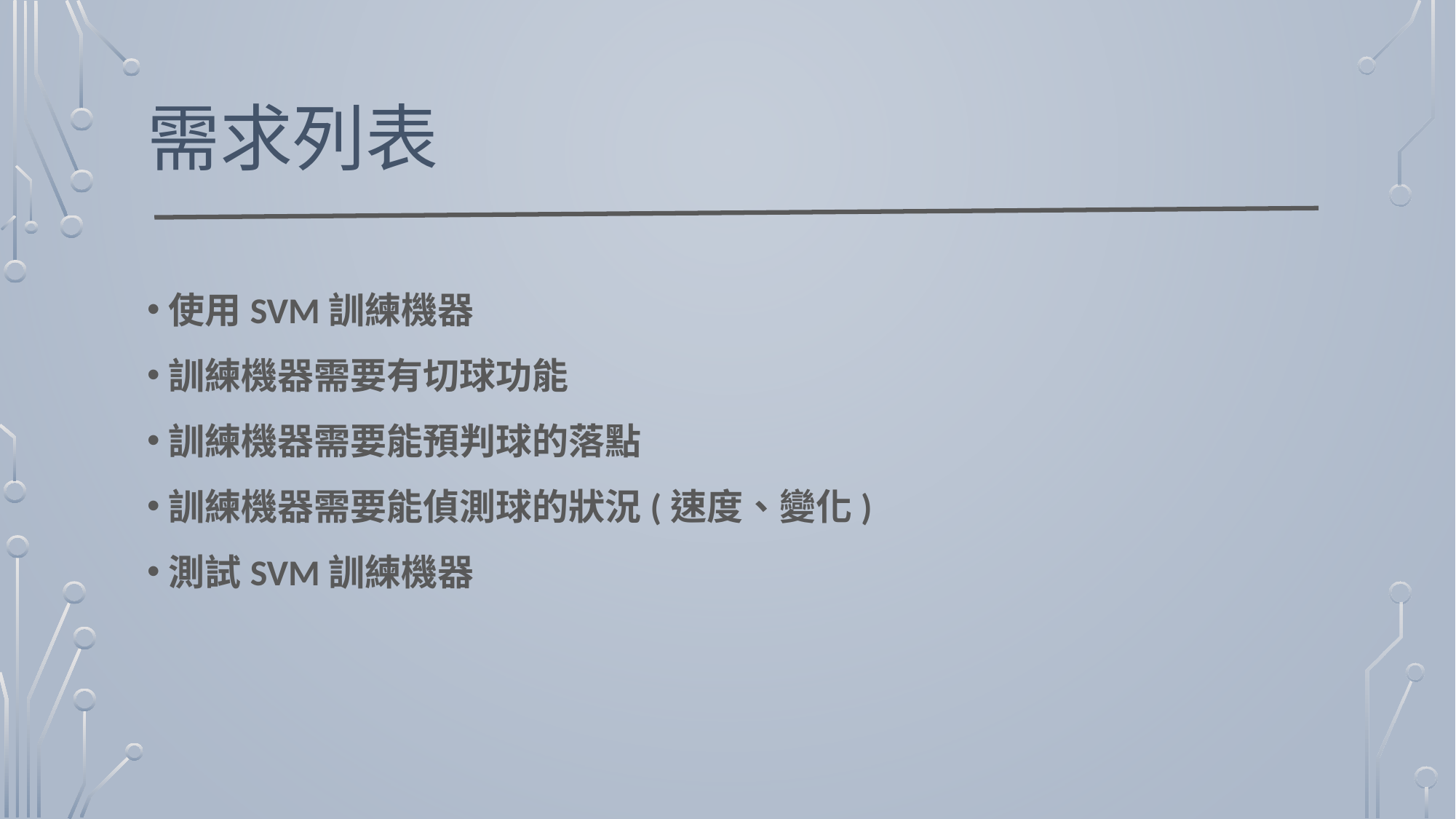

# 需求列表
使用SVM訓練機器
訓練機器需要有切球功能
訓練機器需要能預判球的落點
訓練機器需要能偵測球的狀況(速度、變化)
測試SVM訓練機器